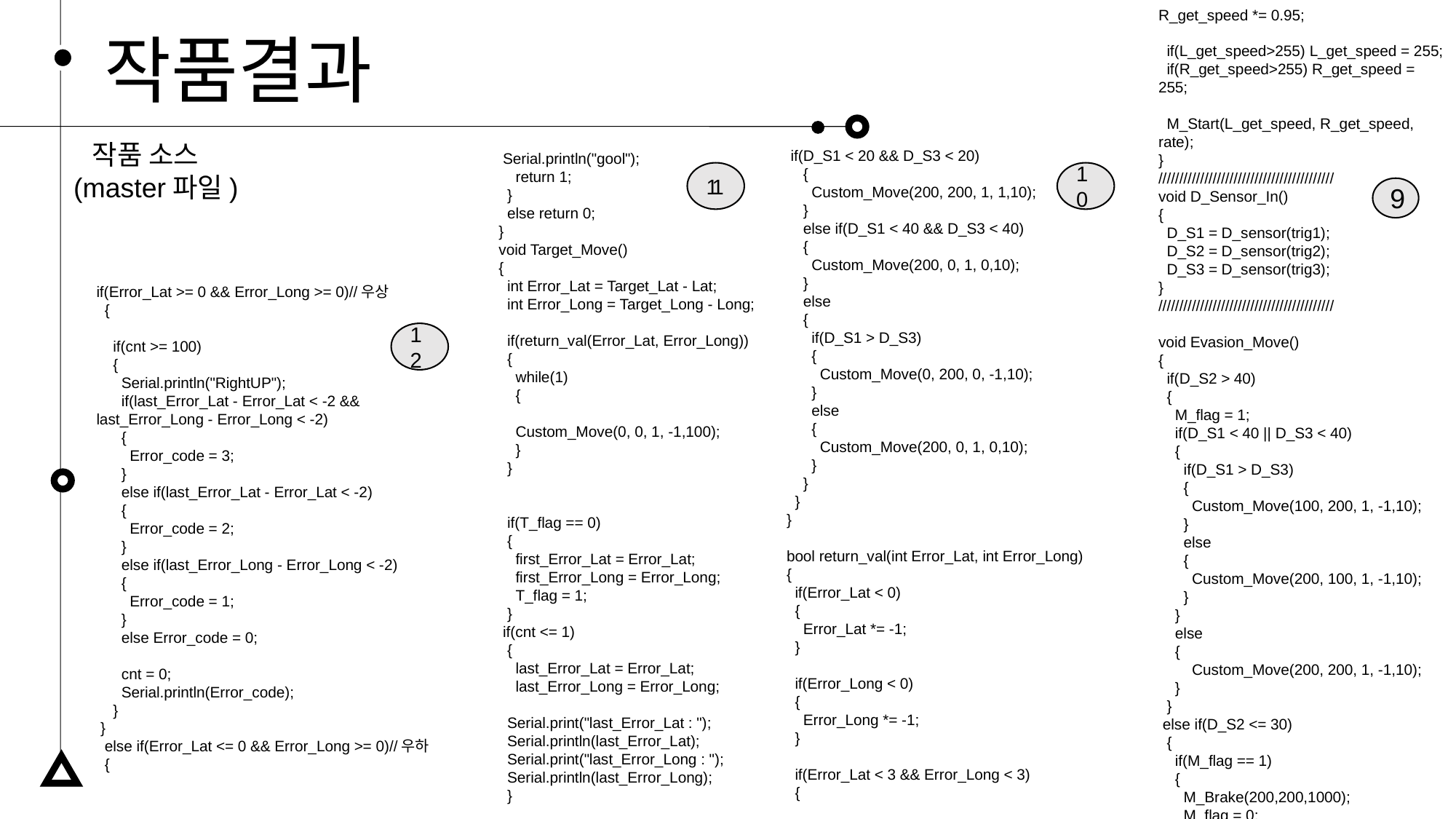

R_get_speed *= 0.95;

  if(L_get_speed>255) L_get_speed = 255;
  if(R_get_speed>255) R_get_speed = 255;

  M_Start(L_get_speed, R_get_speed, rate);
}
//////////////////////////////////////////
void D_Sensor_In()
{
  D_S1 = D_sensor(trig1);
  D_S2 = D_sensor(trig2);
  D_S3 = D_sensor(trig3);
}
//////////////////////////////////////////

void Evasion_Move()
{
  if(D_S2 > 40)
  {
    M_flag = 1;
    if(D_S1 < 40 || D_S3 < 40)
    {
      if(D_S1 > D_S3)
      {
        Custom_Move(100, 200, 1, -1,10);
      }
      else
      {
        Custom_Move(200, 100, 1, -1,10);
      }
    }
    else
    {
        Custom_Move(200, 200, 1, -1,10);
    }
  }
 else if(D_S2 <= 30)
  {
    if(M_flag == 1)
    {
      M_Brake(200,200,1000);
      M_flag = 0;
    }

작품결과
  작품 소스
(master파일)
 if(D_S1 < 20 && D_S3 < 20)
    {
      Custom_Move(200, 200, 1, 1,10);
    }
    else if(D_S1 < 40 && D_S3 < 40)
    {
      Custom_Move(200, 0, 1, 0,10);
    }
    else
    {
      if(D_S1 > D_S3)
      {
        Custom_Move(0, 200, 0, -1,10);
      }
      else
      {
        Custom_Move(200, 0, 1, 0,10);
      }
    }
  }
}

bool return_val(int Error_Lat, int Error_Long)
{
  if(Error_Lat < 0)
  {
    Error_Lat *= -1;
  }

  if(Error_Long < 0)
  {
    Error_Long *= -1;
  }

  if(Error_Lat < 3 && Error_Long < 3)
  {

 Serial.println("gool");
    return 1;
  }
  else return 0;
}
void Target_Move()
{
  int Error_Lat = Target_Lat - Lat;
  int Error_Long = Target_Long - Long;

  if(return_val(Error_Lat, Error_Long))
  {
    while(1)
    {

    Custom_Move(0, 0, 1, -1,100);
    }
  }

  if(T_flag == 0)
  {
    first_Error_Lat = Error_Lat;
    first_Error_Long = Error_Long;
    T_flag = 1;
  }
 if(cnt <= 1)
  {
    last_Error_Lat = Error_Lat;
    last_Error_Long = Error_Long;

  Serial.print("last_Error_Lat : ");
  Serial.println(last_Error_Lat);
  Serial.print("last_Error_Long : ");
  Serial.println(last_Error_Long);
  }

11
10
9
if(Error_Lat >= 0 && Error_Long >= 0)//우상
  {

    if(cnt >= 100)
    {
      Serial.println("RightUP");
      if(last_Error_Lat - Error_Lat < -2 && last_Error_Long - Error_Long < -2)
      {
        Error_code = 3;
      }
      else if(last_Error_Lat - Error_Lat < -2)
      {
        Error_code = 2;
      }
      else if(last_Error_Long - Error_Long < -2)
      {
        Error_code = 1;
      }
      else Error_code = 0;

      cnt = 0;
      Serial.println(Error_code);
    }
 }
  else if(Error_Lat <= 0 && Error_Long >= 0)//우하
  {

12